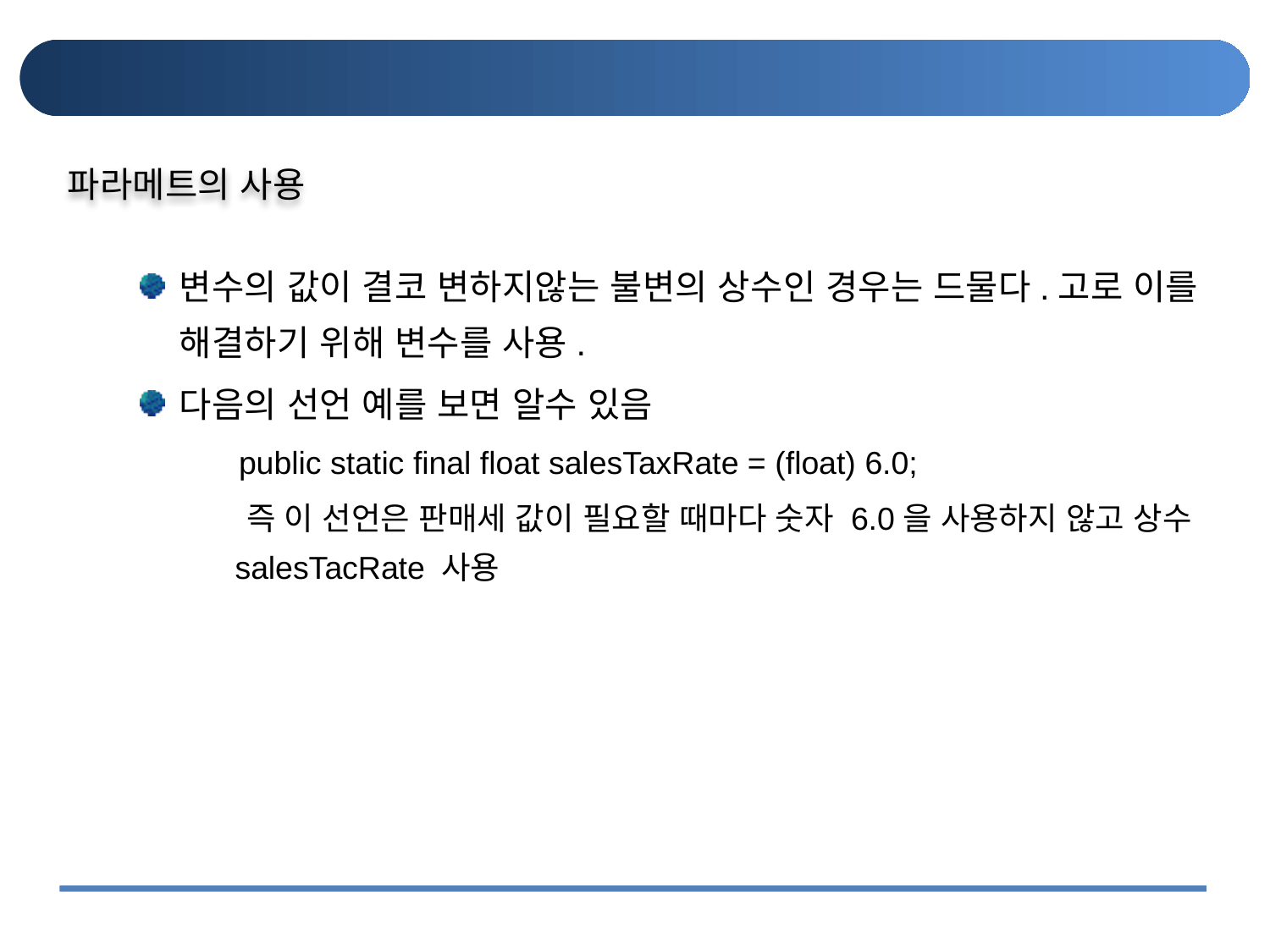

#
파라메트의 사용
변수의 값이 결코 변하지않는 불변의 상수인 경우는 드물다.고로 이를 해결하기 위해 변수를 사용.
다음의 선언 예를 보면 알수 있음
    public static final float salesTaxRate = (float) 6.0;
    즉 이 선언은 판매세 값이 필요할 때마다 숫자 6.0을 사용하지 않고 상수 salesTacRate 사용